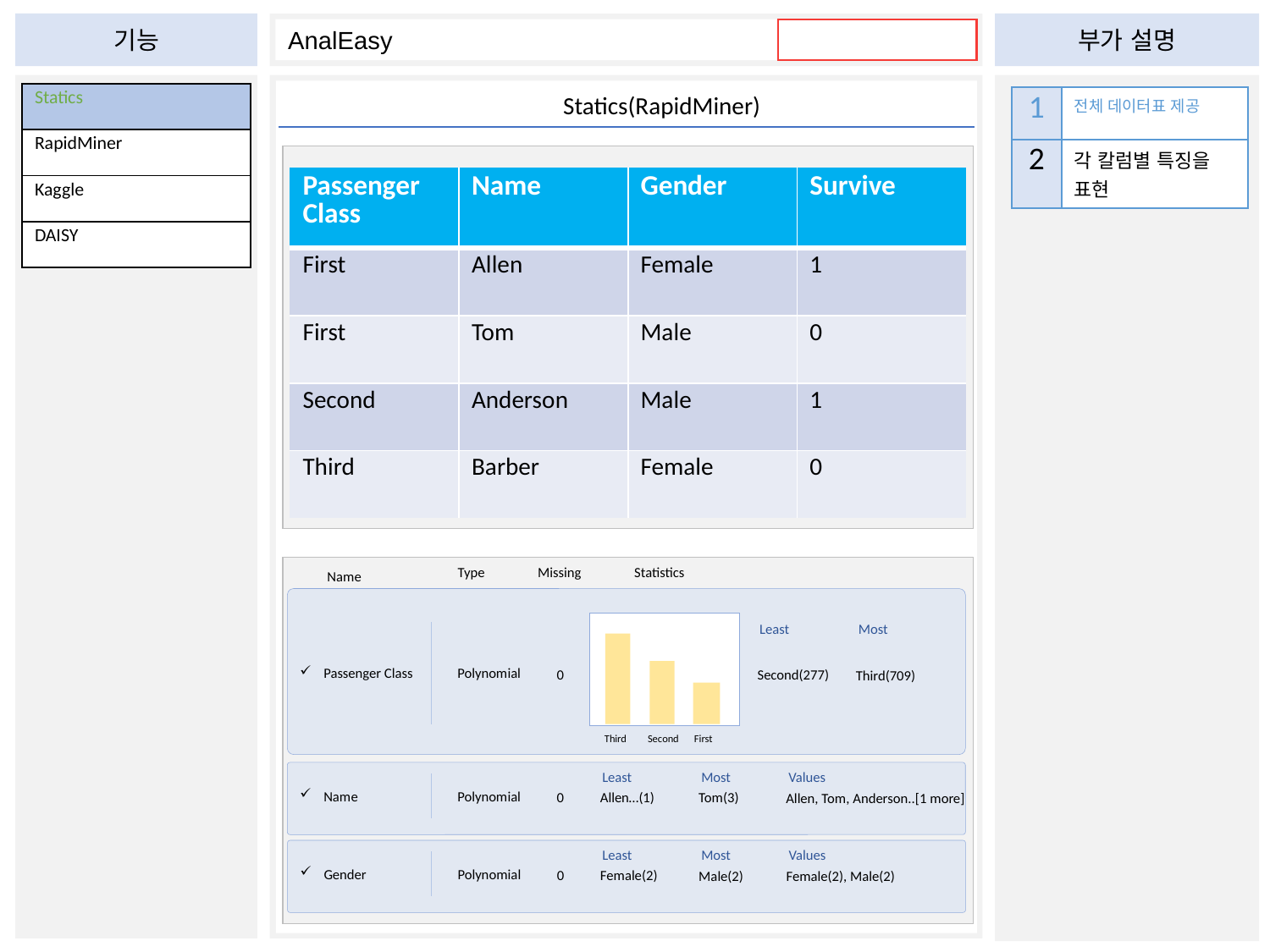

잘 모르는 부분
| Statics |
| --- |
| RapidMiner |
| Kaggle |
| DAISY |
Statics(RapidMiner)
| 1 | 전체 데이터표 제공 |
| --- | --- |
| 2 | 각 칼럼별 특징을 표현 |

| Passenger Class | Name | Gender | Survive |
| --- | --- | --- | --- |
| First | Allen | Female | 1 |
| First | Tom | Male | 0 |
| Second | Anderson | Male | 1 |
| Third | Barber | Female | 0 |

Type
Missing
Statistics
Name

Least
Most

Passenger Class
Polynomial
Second(277)
0

Third(709)

Third
Second
First
Least
Most
Values

Name
Polynomial
Allen…(1)
0
Tom(3)
Allen, Tom, Anderson..[1 more]
Least
Most
Values

Gender
Polynomial
Female(2)
0
Male(2)
Female(2), Male(2)